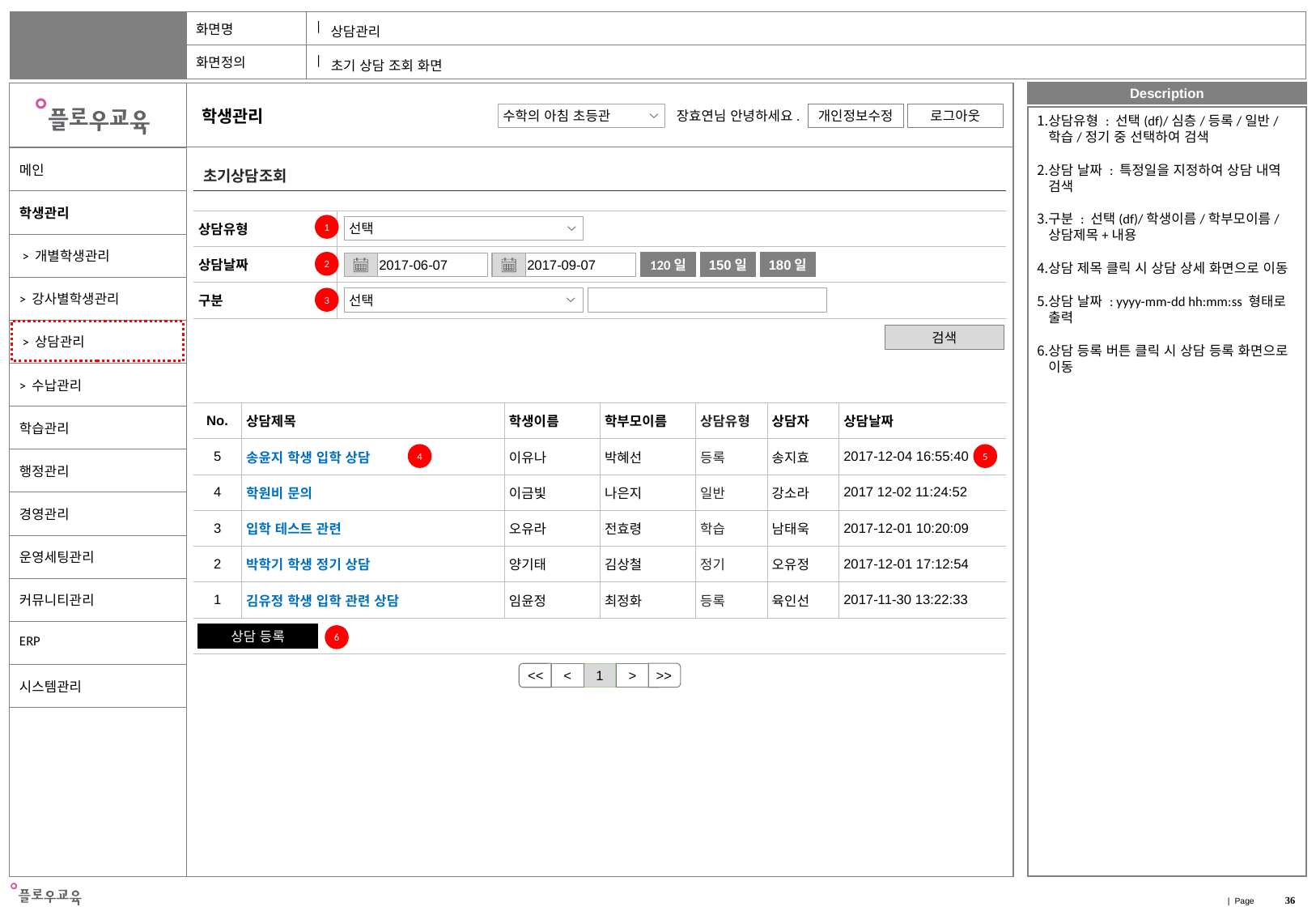

상담관리
초기 상담 조회 화면
상담유형 : 선택(df)/심층/등록/일반/학습/정기 중 선택하여 검색
상담 날짜 : 특정일을 지정하여 상담 내역 검색
구분 : 선택(df)/학생이름/학부모이름/상담제목+내용
상담 제목 클릭 시 상담 상세 화면으로 이동
상담 날짜 : yyyy-mm-dd hh:mm:ss 형태로 출력
상담 등록 버튼 클릭 시 상담 등록 화면으로 이동
| 초기상담조회 |
| --- |
| 상담유형 |  |
| --- | --- |
| 상담날짜 |  |
| 구분 |  |
1
선택

2
120일
150일
180일
      2017-06-07

      2017-09-07

3
선택

검색
| No. | 상담제목 | 학생이름 | 학부모이름 | 상담유형 | 상담자 | 상담날짜 |
| --- | --- | --- | --- | --- | --- | --- |
| 5 | 송윤지 학생 입학 상담 | 이유나 | 박혜선 | 등록 | 송지효 | 2017-12-04 16:55:40 |
| 4 | 학원비 문의 | 이금빛 | 나은지 | 일반 | 강소라 | 2017 12-02 11:24:52 |
| 3 | 입학 테스트 관련 | 오유라 | 전효령 | 학습 | 남태욱 | 2017-12-01 10:20:09 |
| 2 | 박학기 학생 정기 상담 | 양기태 | 김상철 | 정기 | 오유정 | 2017-12-01 17:12:54 |
| 1 | 김유정 학생 입학 관련 상담 | 임윤정 | 최정화 | 등록 | 육인선 | 2017-11-30 13:22:33 |
|  |  |  |  |  |  |  |
4
5
상담 등록
6
>
<
<<
>>
1
36